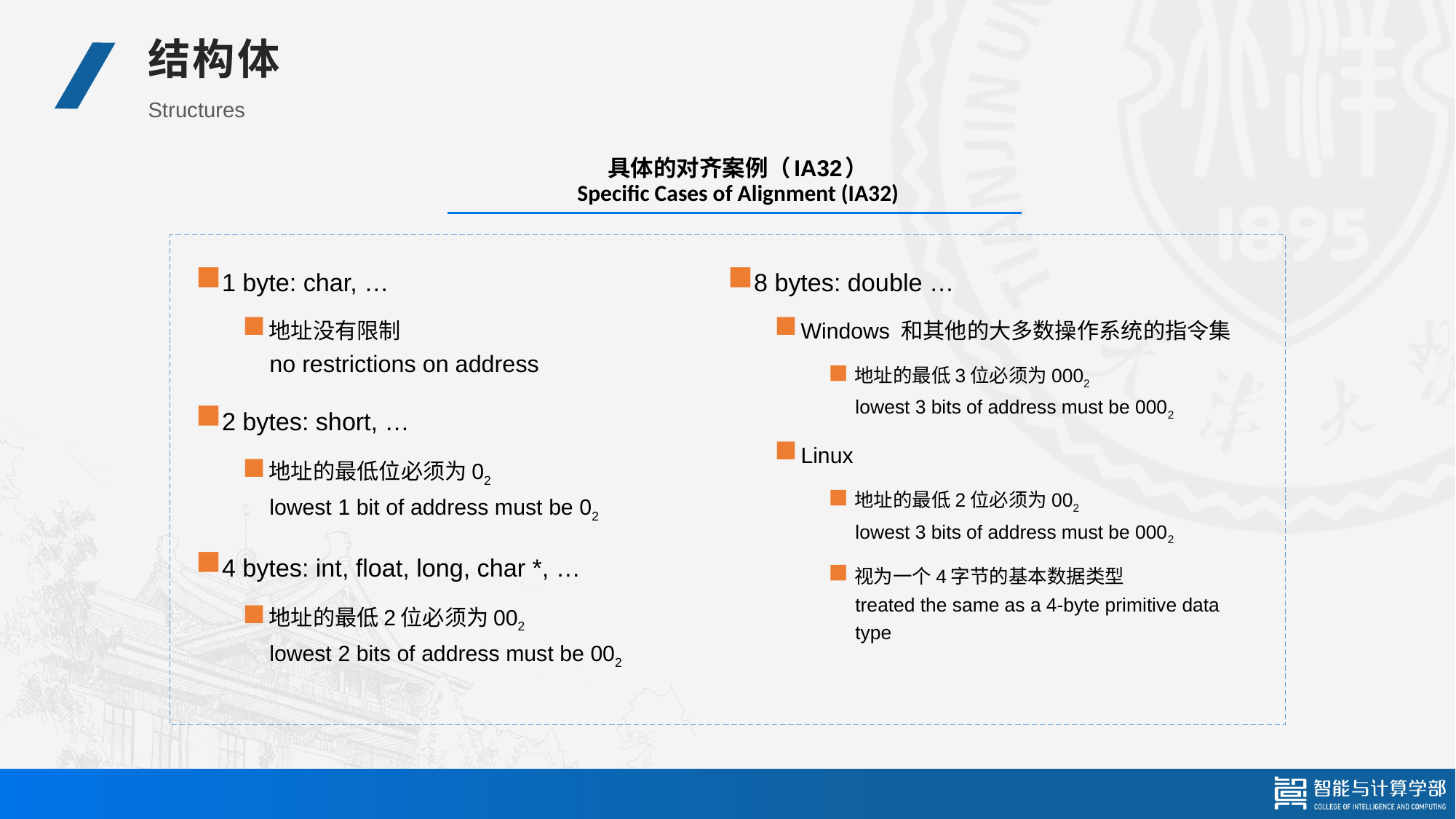

结构体
Structures
# 具体的对齐案例（IA32） Specific Cases of Alignment (IA32)
1 byte: char, …
地址没有限制
no restrictions on address
2 bytes: short, …
地址的最低位必须为02
lowest 1 bit of address must be 02
4 bytes: int, float, long, char *, …
地址的最低2位必须为002
lowest 2 bits of address must be 002

8 bytes: double …
Windows 和其他的大多数操作系统的指令集
地址的最低3位必须为0002
lowest 3 bits of address must be 0002
Linux
地址的最低2位必须为002
lowest 3 bits of address must be 0002
视为一个4字节的基本数据类型
treated the same as a 4-byte primitive data type